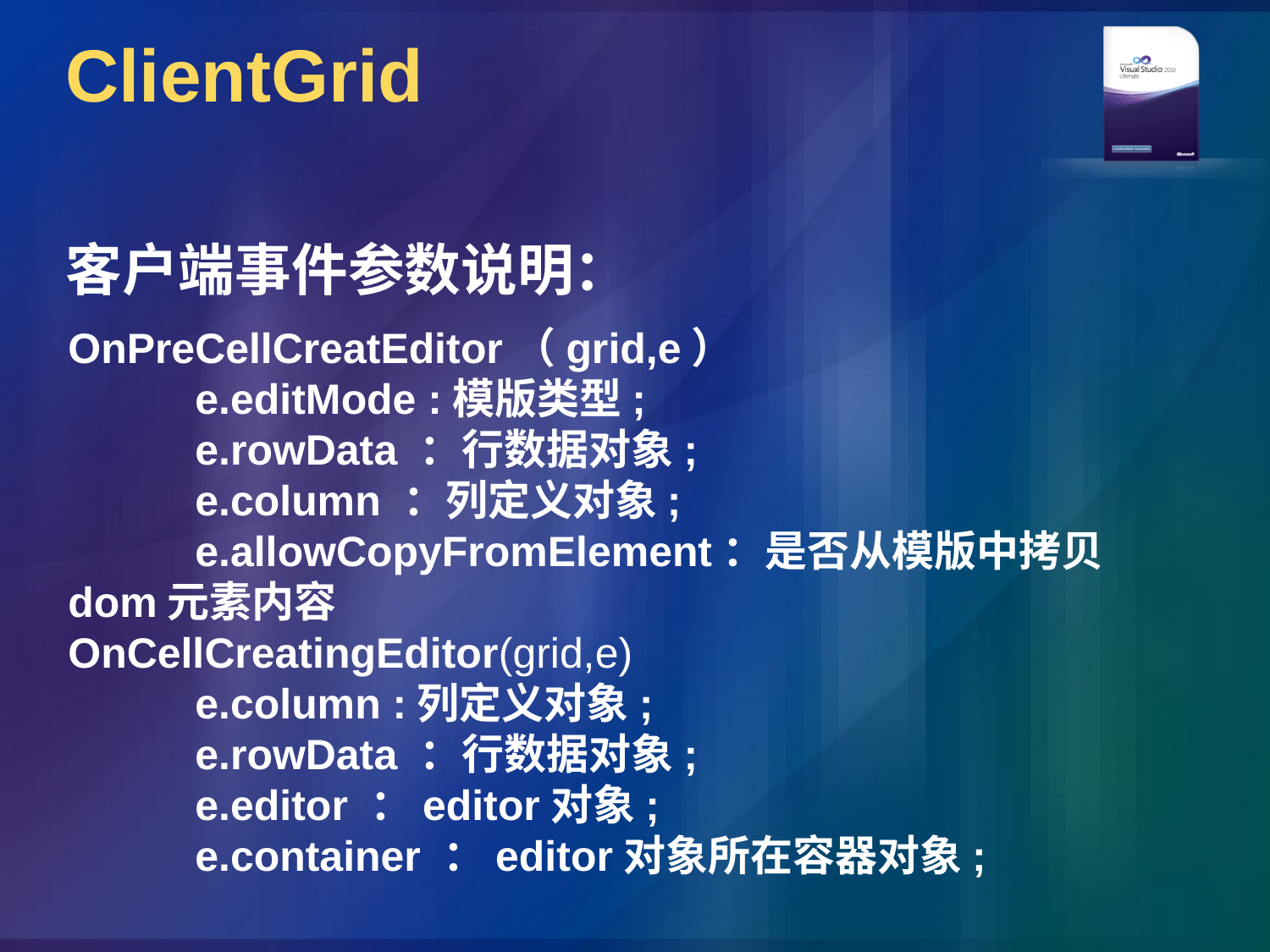

# ClientGrid
客户端事件参数说明：
OnPreCellCreatEditor（grid,e）
 	e.editMode :模版类型;
        	e.rowData ：行数据对象;
        	e.column ：列定义对象;
        	e.allowCopyFromElement：是否从模版中拷贝dom元素内容
OnCellCreatingEditor(grid,e)
	e.column :列定义对象;
        	e.rowData ：行数据对象;
        	e.editor ：editor对象;
        	e.container ：editor对象所在容器对象;